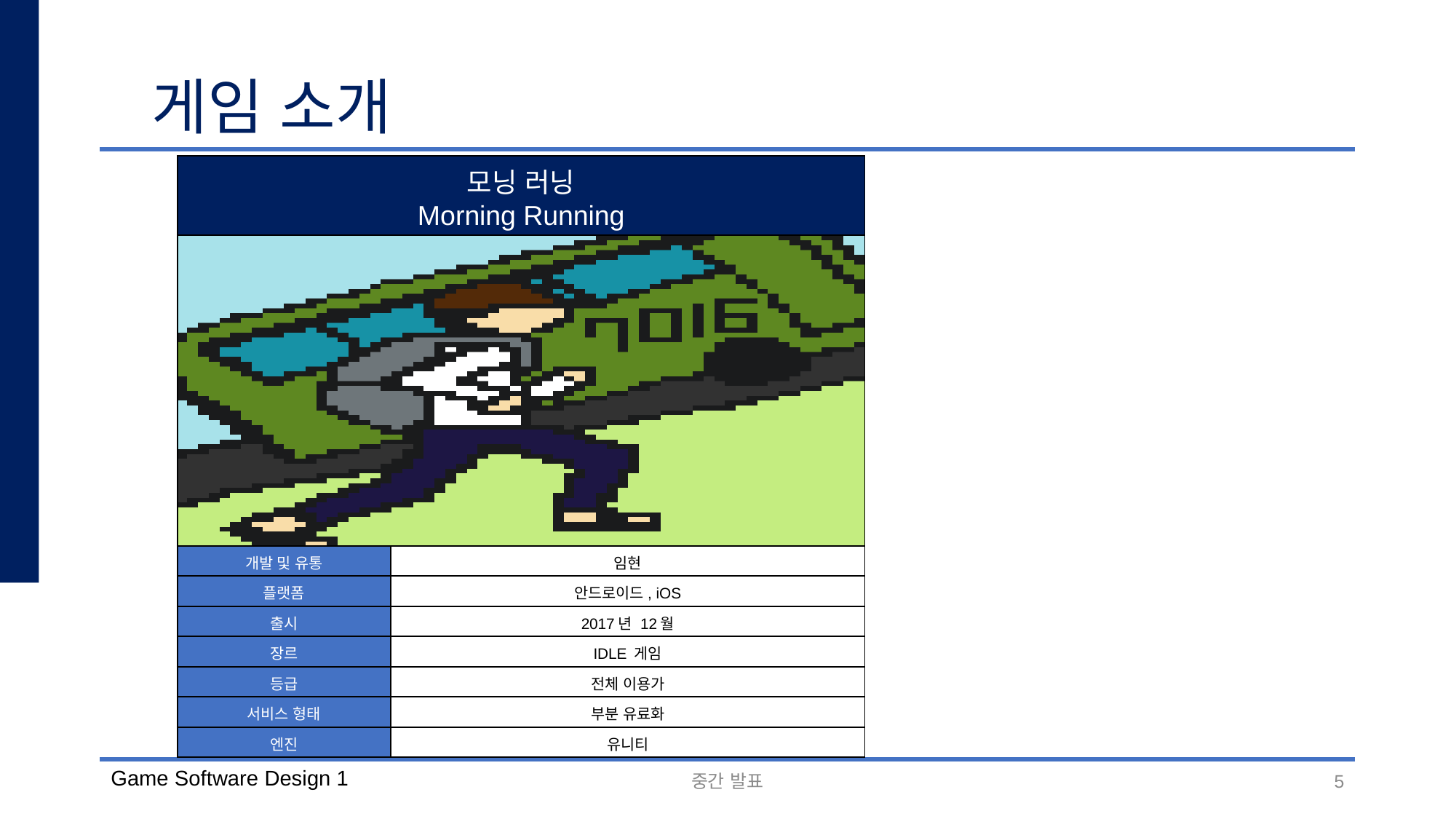

게임 소개
| 모닝 러닝 Morning Running |  |
| --- | --- |
|  |  |
| 개발 및 유통 | 임현 |
| 플랫폼 | 안드로이드, iOS |
| 출시 | 2017년 12월 |
| 장르 | IDLE 게임 |
| 등급 | 전체 이용가 |
| 서비스 형태 | 부분 유료화 |
| 엔진 | 유니티 |
중간 발표
5